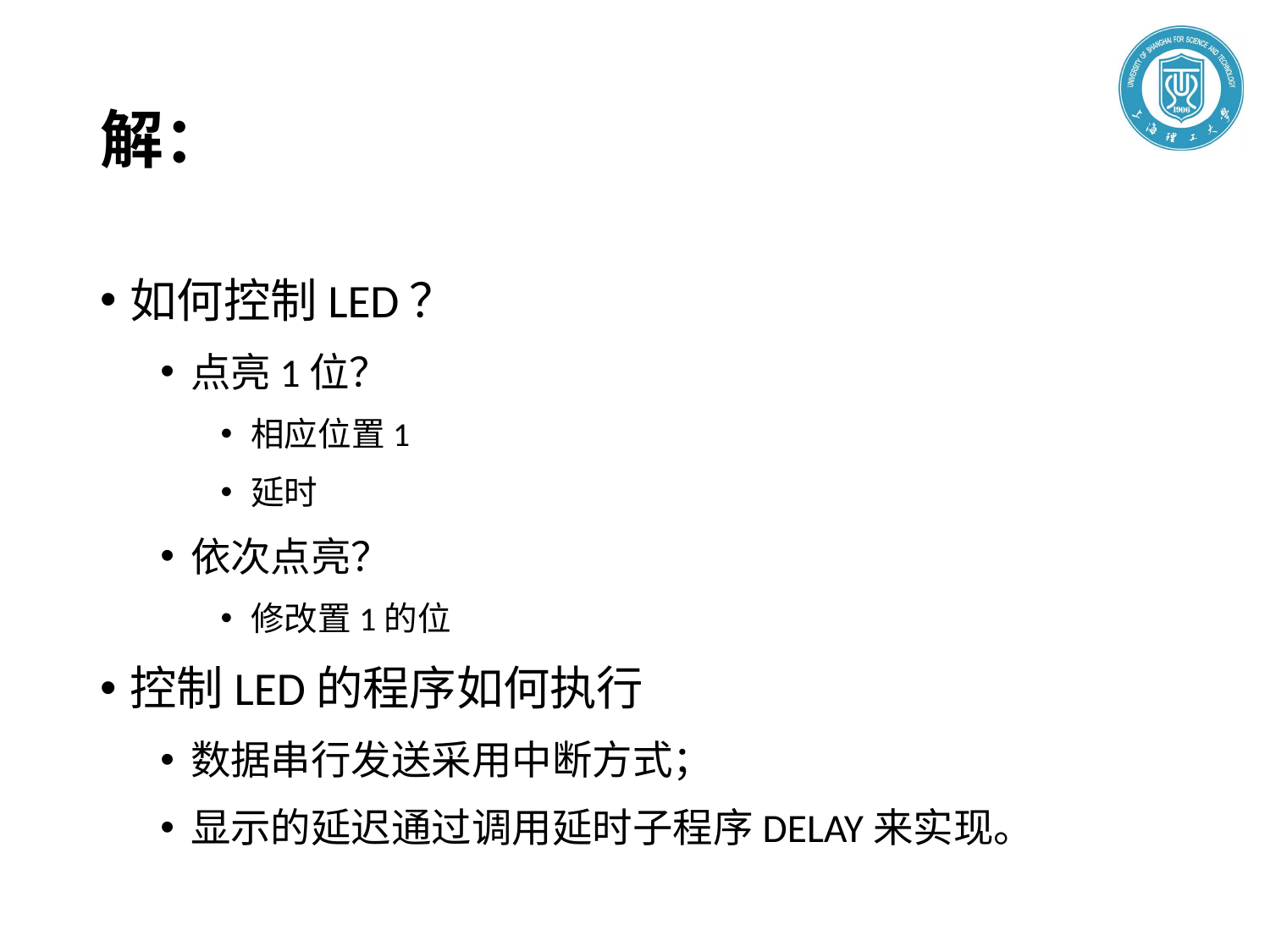

# 解：
如何控制LED？
点亮1位？
相应位置1
延时
依次点亮？
修改置1的位
控制LED的程序如何执行
数据串行发送采用中断方式；
显示的延迟通过调用延时子程序DELAY来实现。